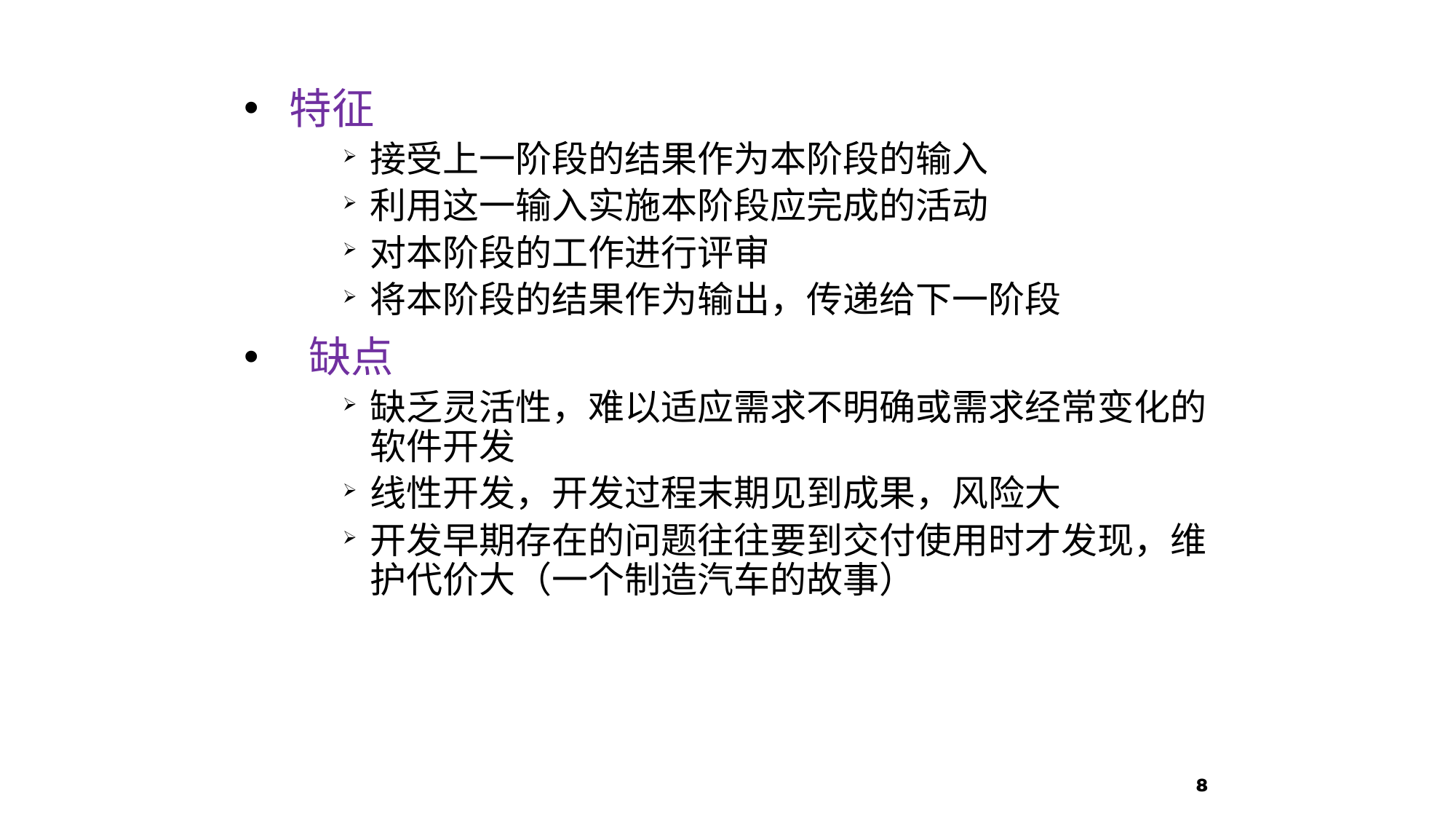

特征
接受上一阶段的结果作为本阶段的输入
利用这一输入实施本阶段应完成的活动
对本阶段的工作进行评审
将本阶段的结果作为输出，传递给下一阶段
 缺点
缺乏灵活性，难以适应需求不明确或需求经常变化的软件开发
线性开发，开发过程末期见到成果，风险大
开发早期存在的问题往往要到交付使用时才发现，维护代价大（一个制造汽车的故事）
8